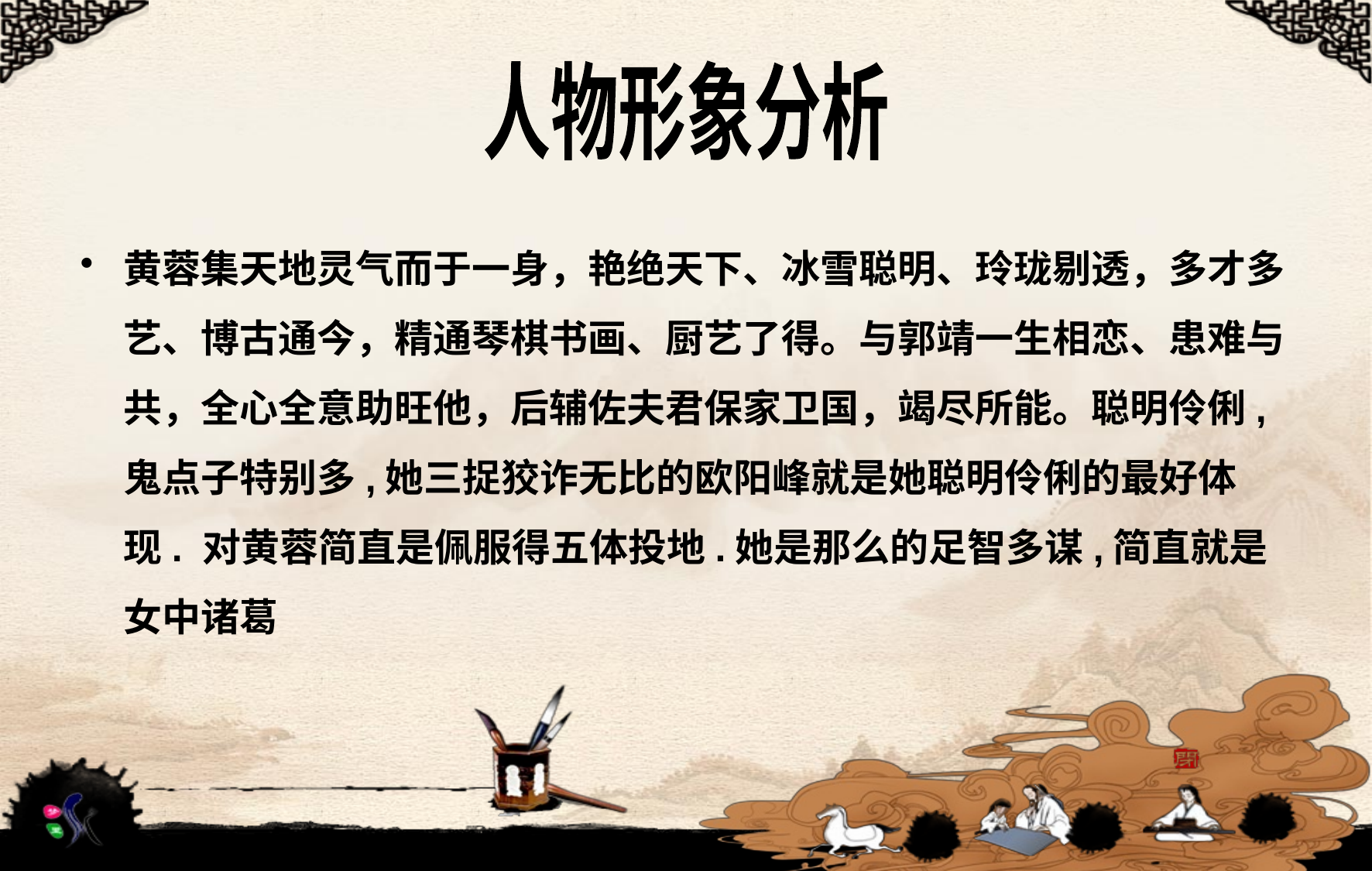

人物形象分析

黄蓉集天地灵气而于一身，艳绝天下、冰雪聪明、玲珑剔透，多才多艺、博古通今，精通琴棋书画、厨艺了得。与郭靖一生相恋、患难与共，全心全意助旺他，后辅佐夫君保家卫国，竭尽所能。聪明伶俐,鬼点子特别多,她三捉狡诈无比的欧阳峰就是她聪明伶俐的最好体现. 对黄蓉简直是佩服得五体投地.她是那么的足智多谋,简直就是女中诸葛